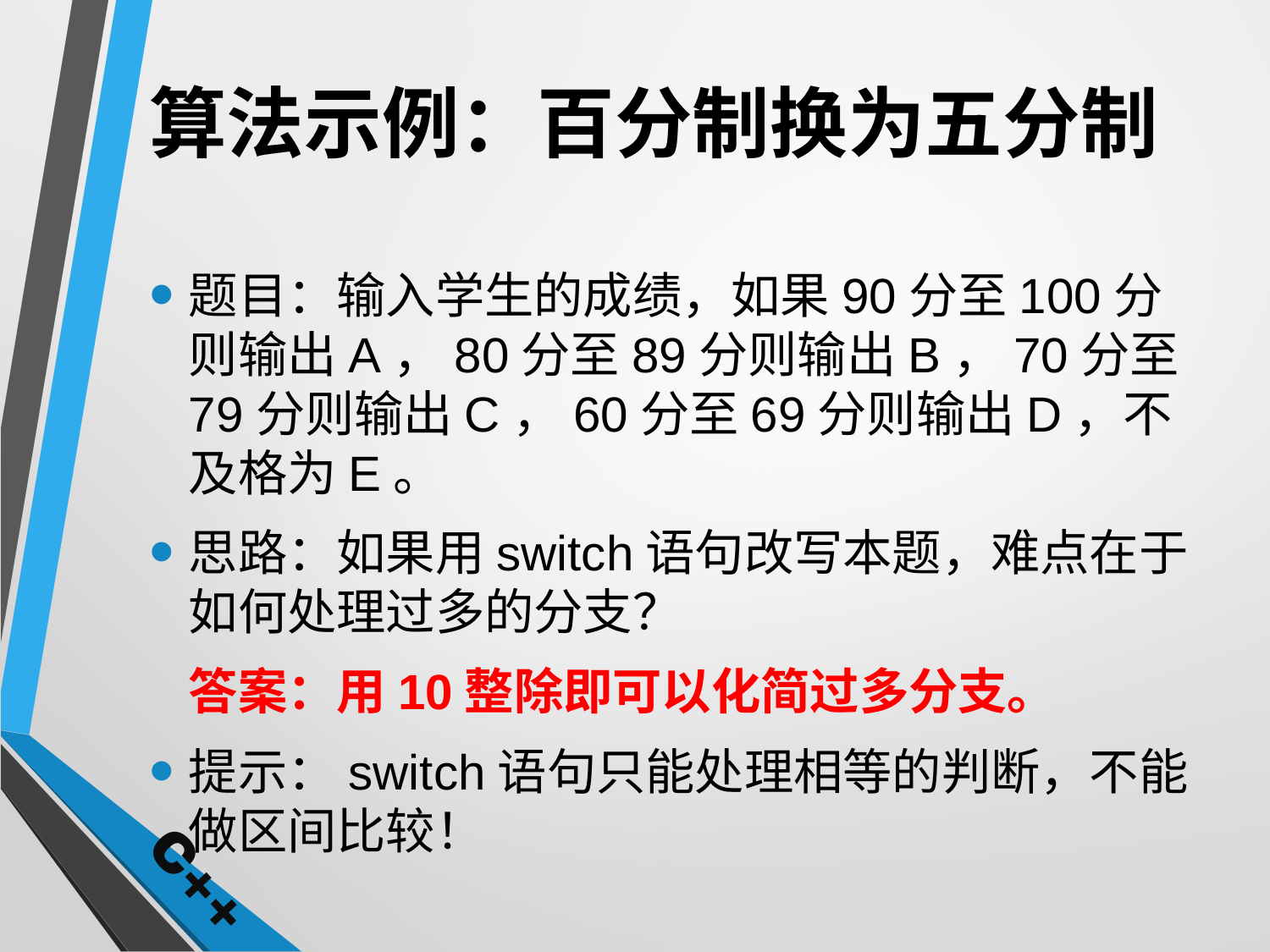

# 算法示例：百分制换为五分制
题目：输入学生的成绩，如果90分至100分则输出A，80分至89分则输出B，70分至79分则输出C，60分至69分则输出D，不及格为E。
思路：如果用switch语句改写本题，难点在于如何处理过多的分支？
	答案：用10整除即可以化简过多分支。
提示：switch语句只能处理相等的判断，不能做区间比较！